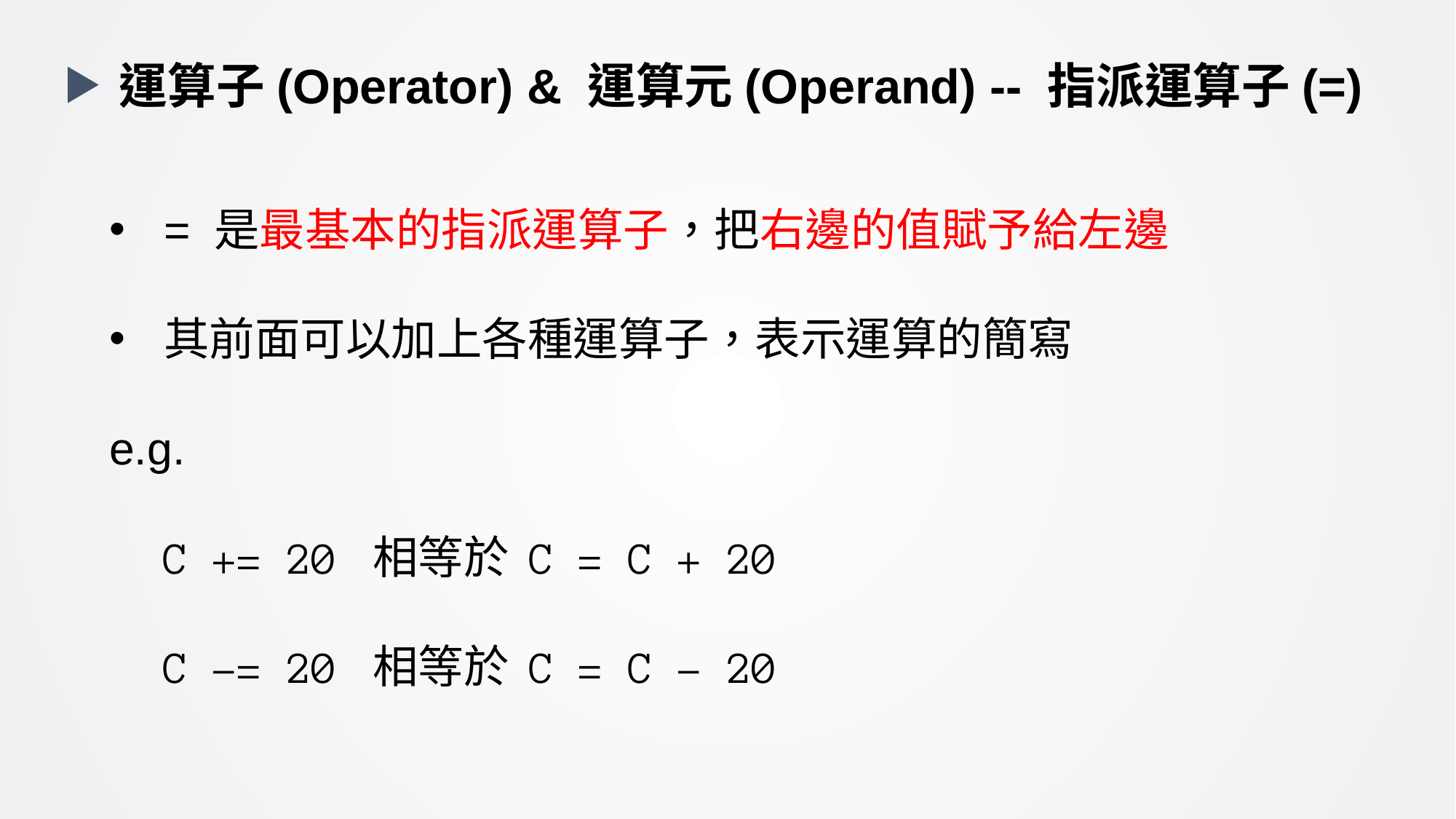

運算子(Operator) & 運算元(Operand) -- 指派運算子(=)

= 是最基本的指派運算子，把右邊的值賦予給左邊

其前面可以加上各種運算子，表示運算的簡寫

e.g.

C += 20 相等於 C = C + 20

C -= 20 相等於 C = C - 20